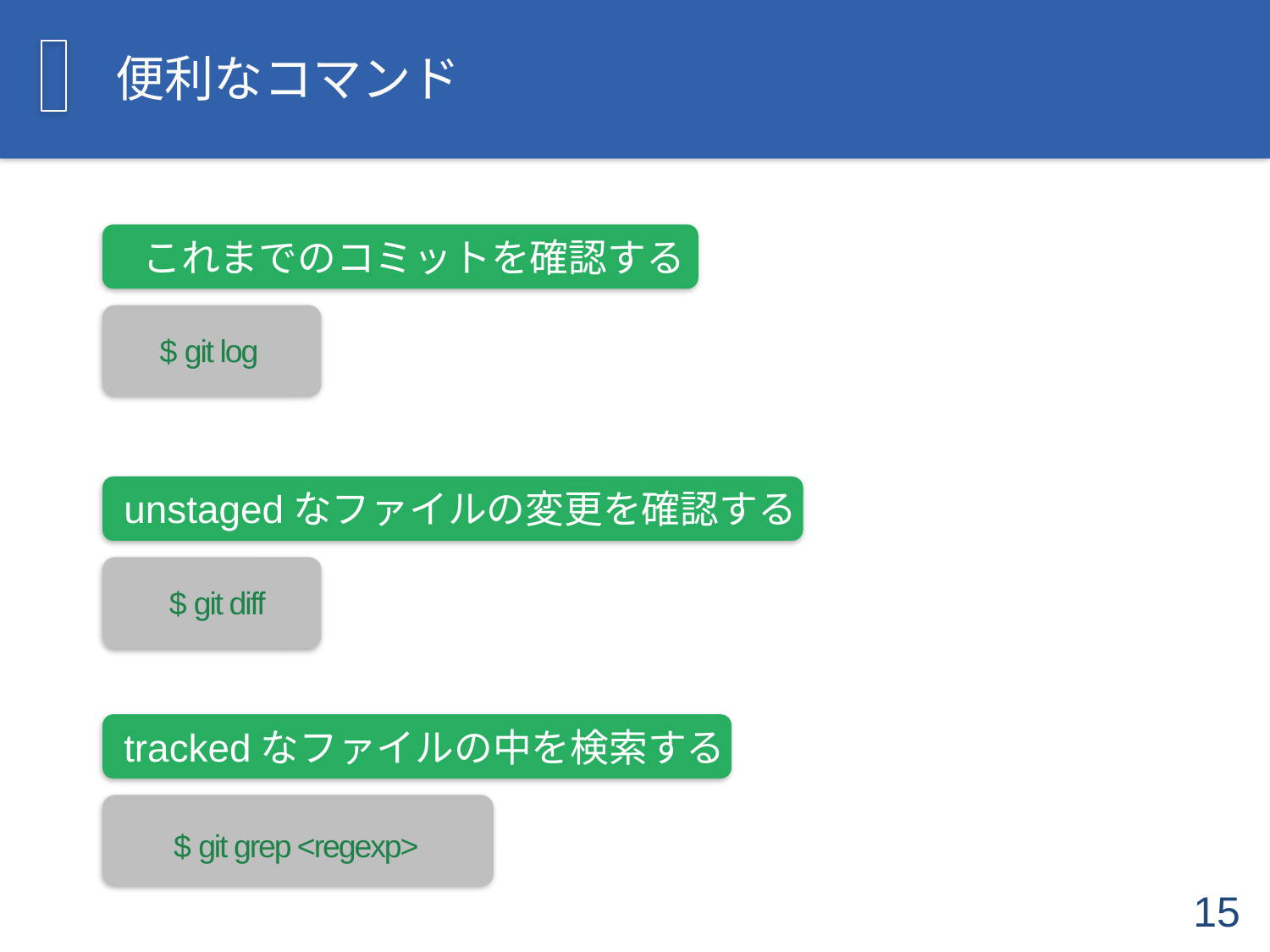

# 便利なコマンド

これまでのコミットを確認する

$ git log

unstagedなファイルの変更を確認する

$ git diff

trackedなファイルの中を検索する

$ git grep <regexp>
15